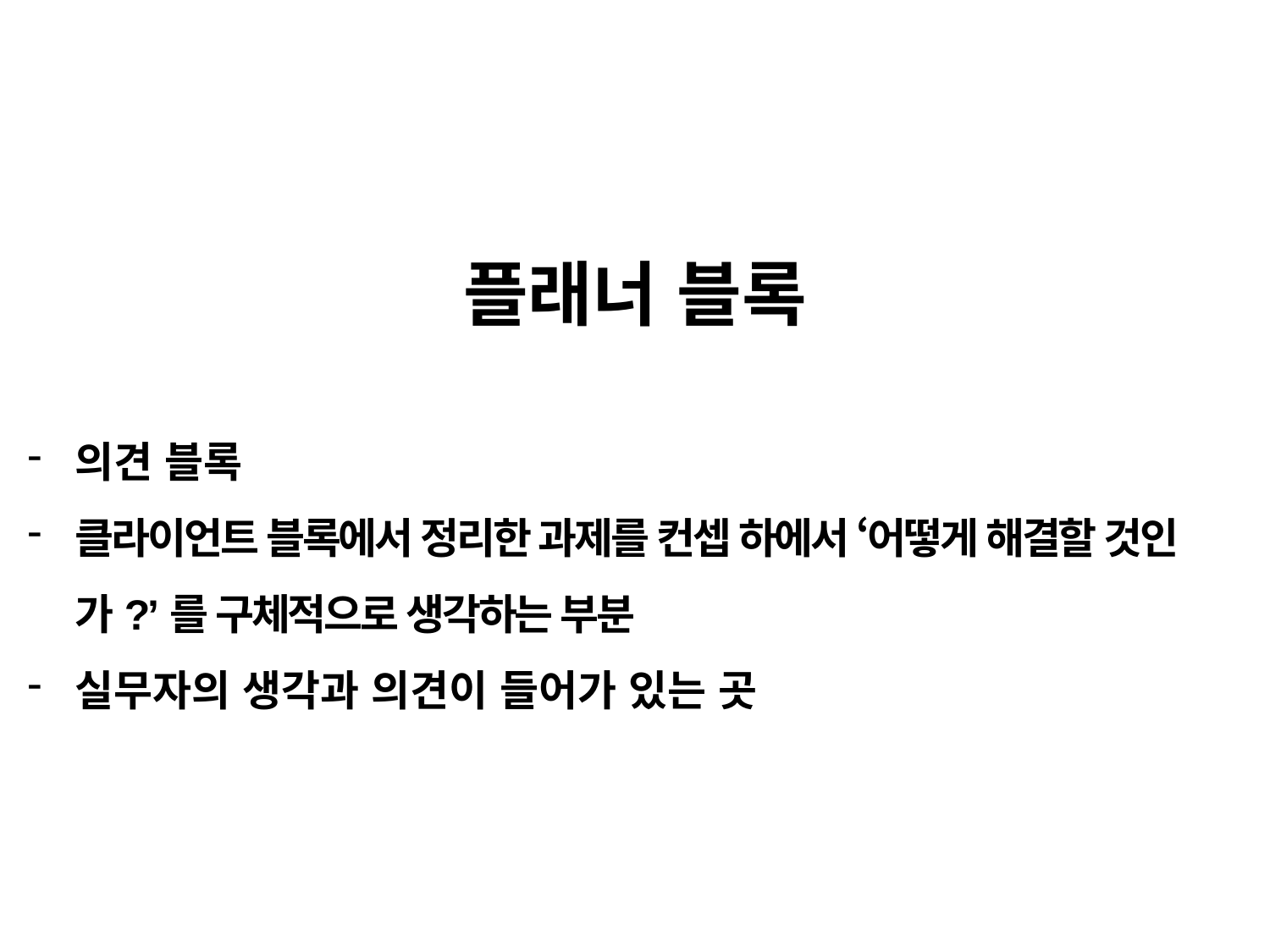

플래너 블록

의견 블록
클라이언트 블록에서 정리한 과제를 컨셉 하에서 ‘어떻게 해결할 것인가?’를 구체적으로 생각하는 부분
실무자의 생각과 의견이 들어가 있는 곳